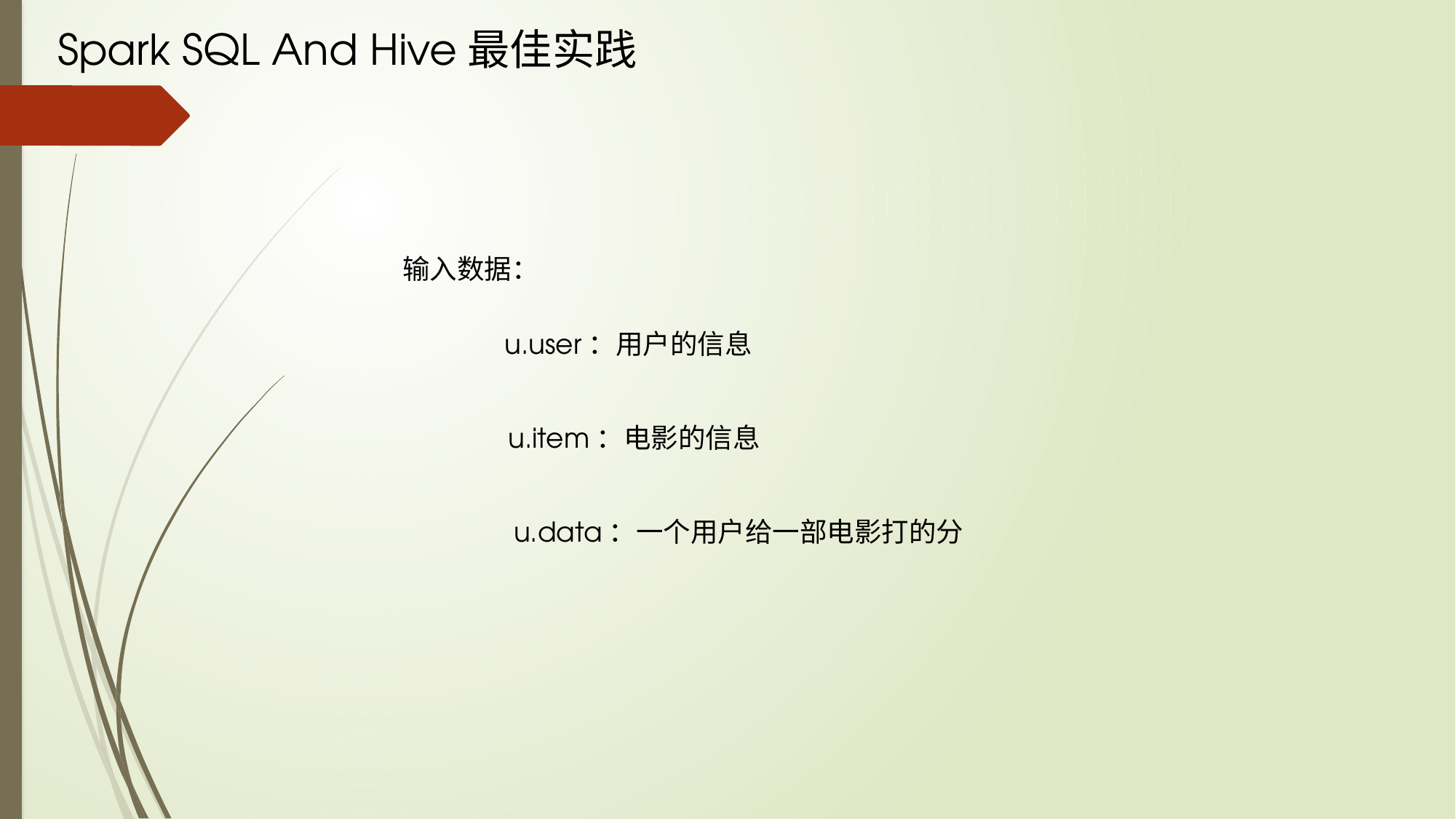

Spark SQL And Hive最佳实践
输入数据：
u.user：用户的信息
u.item：电影的信息
u.data：一个用户给一部电影打的分